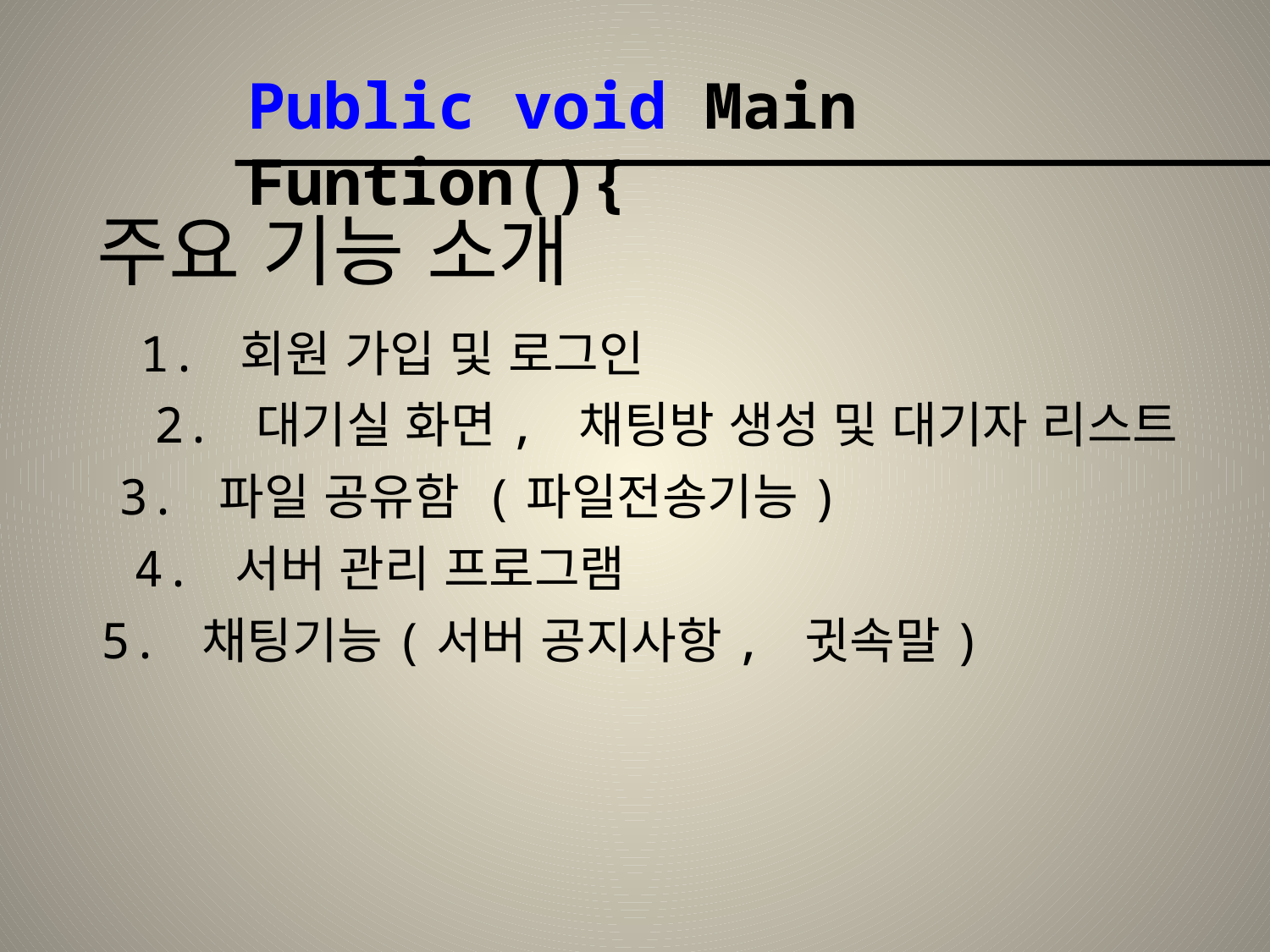

Public void Main Funtion(){

주요 기능 소개
1. 회원 가입 및 로그인
2. 대기실 화면, 채팅방 생성 및 대기자 리스트
3. 파일 공유함 (파일전송기능)
4. 서버 관리 프로그램
5. 채팅기능(서버 공지사항, 귓속말)